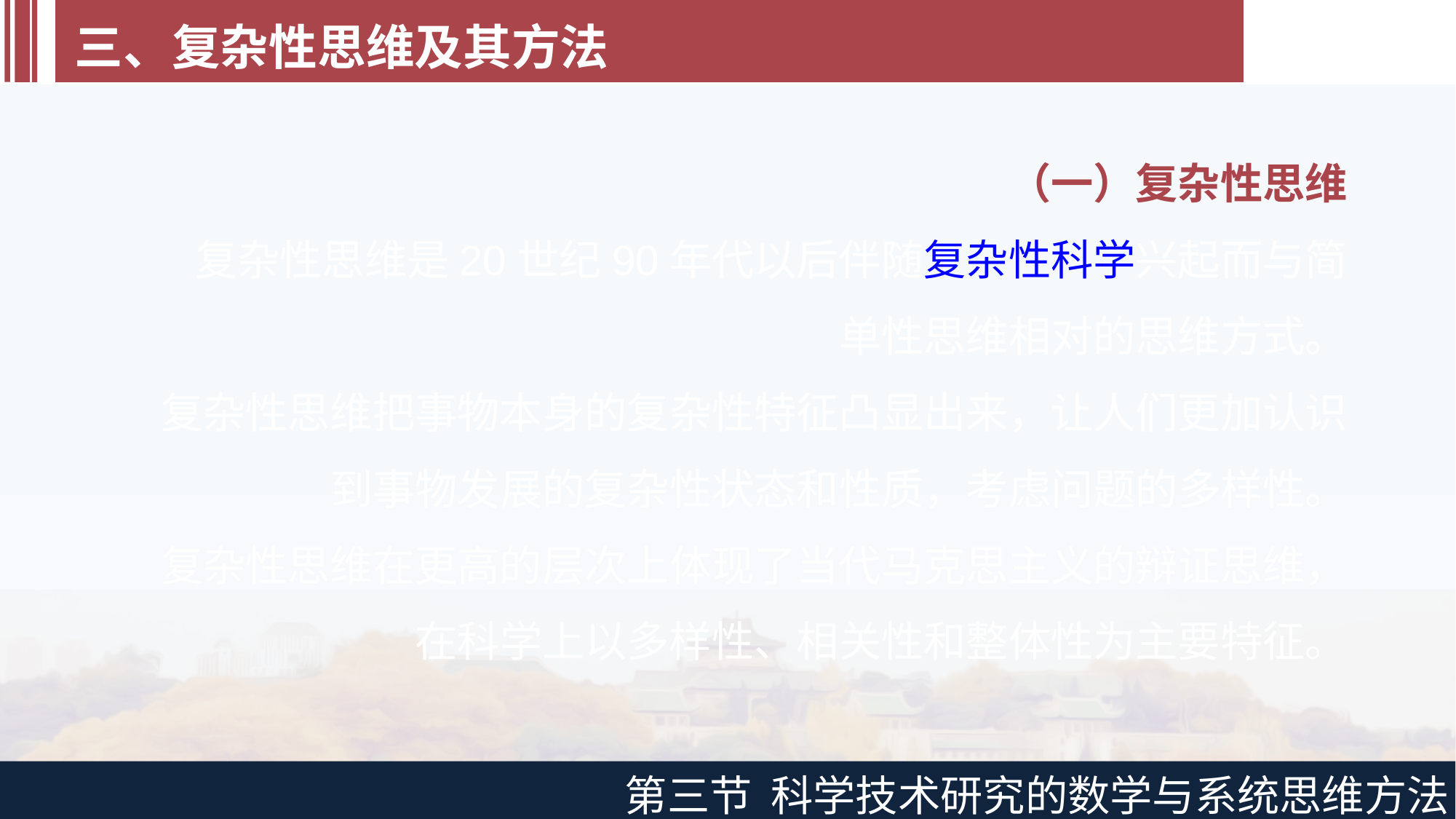

三、复杂性思维及其方法
（一）复杂性思维
复杂性思维是20世纪90年代以后伴随复杂性科学兴起而与简单性思维相对的思维方式。
复杂性思维把事物本身的复杂性特征凸显出来，让人们更加认识到事物发展的复杂性状态和性质，考虑问题的多样性。
复杂性思维在更高的层次上体现了当代马克思主义的辩证思维，在科学上以多样性、相关性和整体性为主要特征。
第三节  科学技术研究的数学与系统思维方法